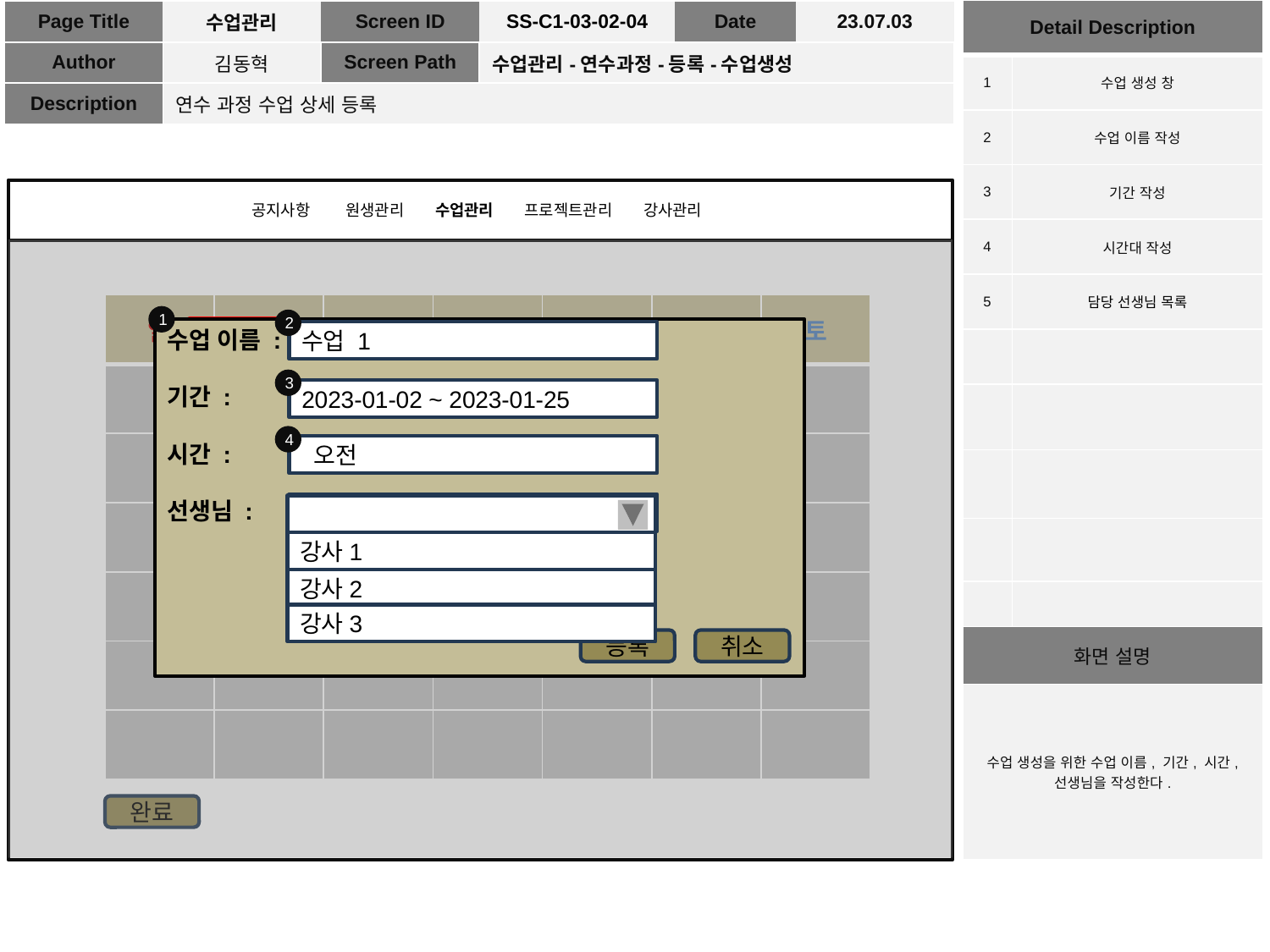

| Detail Description |  |
| --- | --- |
| 1 | 수업 생성 창 |
| 2 | 수업 이름 작성 |
| 3 | 기간 작성 |
| 4 | 시간대 작성 |
| 5 | 담당 선생님 목록 |
|  |  |
|  |  |
|  |  |
|  |  |
|  |  |
| 화면 설명 |  |
| 수업 생성을 위한 수업 이름, 기간, 시간, 선생님을 작성한다. |  |
| Page Title | 수업관리 | Screen ID | SS-C1-03-02-04 | Date | 23.07.03 |
| --- | --- | --- | --- | --- | --- |
| Author | 김동혁 | Screen Path | 수업관리-연수과정-등록-수업생성 |  |  |
| Description | 연수 과정 수업 상세 등록 |  |  |  |  |

공지사항        원생관리       수업관리       프로젝트관리       강사관리

| 일 | 월 | 화 | 수 | 목 | 금 | 토 |
| --- | --- | --- | --- | --- | --- | --- |
|  |  |  |  |  |  |  |
|  |  |  |  |  |  |  |
|  |  |  |  |  |  |  |
|  |  |  |  |  |  |  |
|  |  |  |  |  |  |  |
|  |  |  |  |  |  |  |
1
2

수업 이름 :

기간 :

시간 :

선생님 :
수업 1
2023-01-02 ~ 2023-01-25
 오전

등록
취소
3
4
5

강사1
강사2
강사3
완료